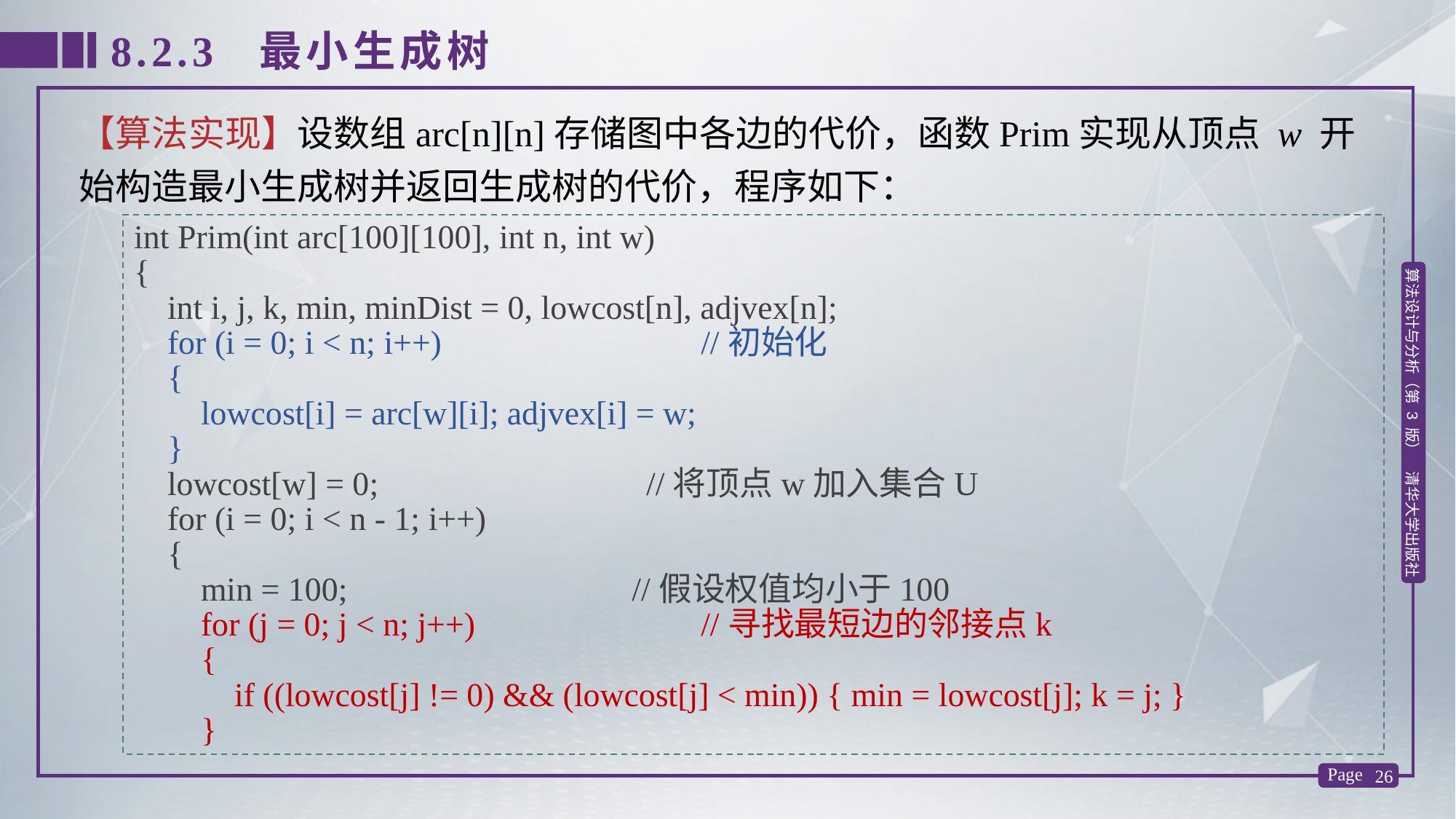

8.2.3  最小生成树
【算法实现】设数组arc[n][n]存储图中各边的代价，函数Prim实现从顶点 w 开始构造最小生成树并返回生成树的代价，程序如下：
int Prim(int arc[100][100], int n, int w)
{
    int i, j, k, min, minDist = 0, lowcost[n], adjvex[n];
    for (i = 0; i < n; i++)                               //初始化
    {
        lowcost[i] = arc[w][i]; adjvex[i] = w;
    }
    lowcost[w] = 0;                                //将顶点w加入集合U
    for (i = 0; i < n - 1; i++)
    {
        min = 100;                                  //假设权值均小于100
        for (j = 0; j < n; j++)                           //寻找最短边的邻接点k
        {
            if ((lowcost[j] != 0) && (lowcost[j] < min)) { min = lowcost[j]; k = j; }
        }